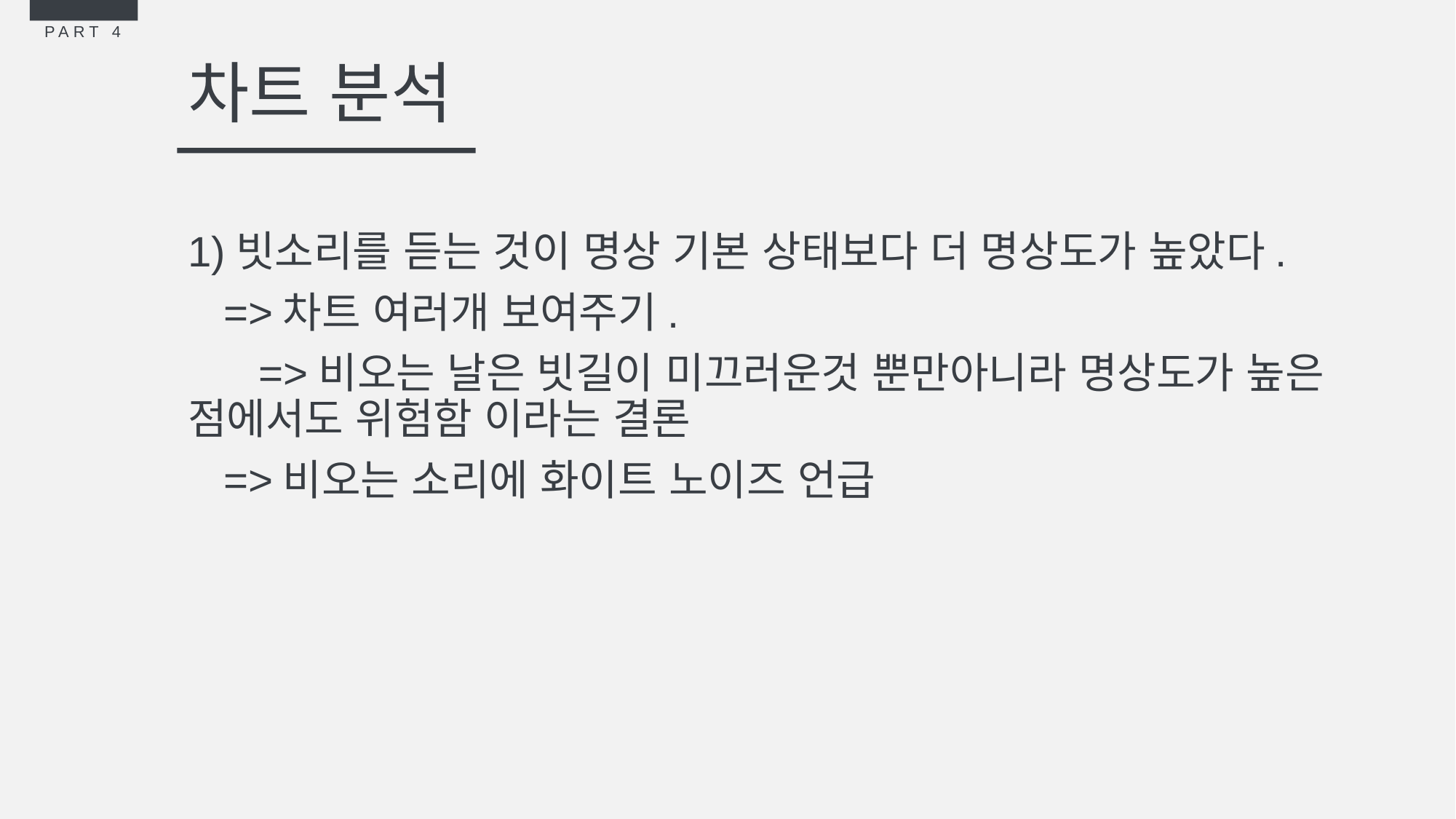

PART 4
# 차트 분석
1)빗소리를 듣는 것이 명상 기본 상태보다 더 명상도가 높았다.
   =>차트 여러개 보여주기.
      =>비오는 날은 빗길이 미끄러운것 뿐만아니라 명상도가 높은 점에서도 위험함 이라는 결론
   =>비오는 소리에 화이트 노이즈 언급